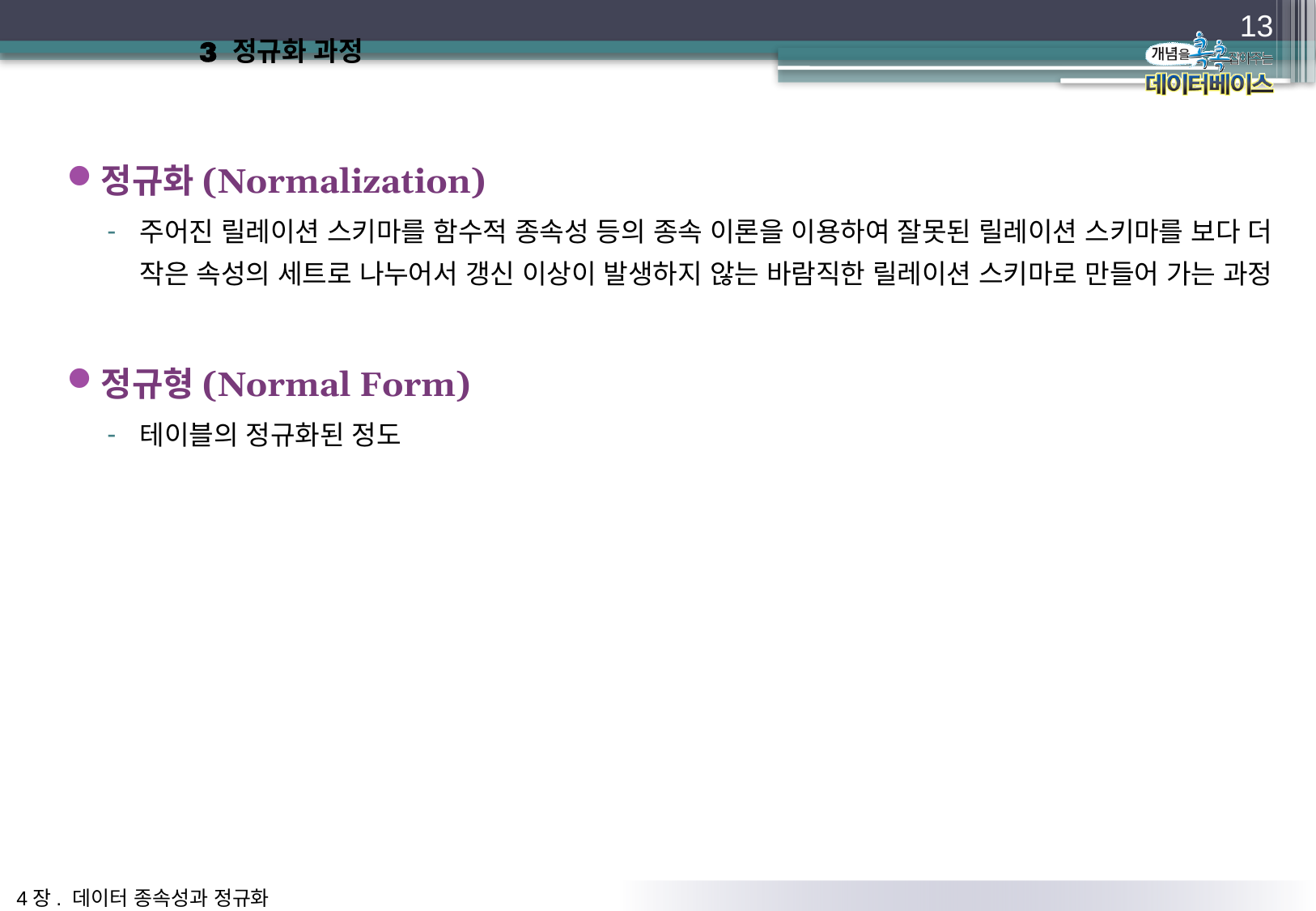

13
# 3 정규화 과정
정규화(Normalization)
주어진 릴레이션 스키마를 함수적 종속성 등의 종속 이론을 이용하여 잘못된 릴레이션 스키마를 보다 더 작은 속성의 세트로 나누어서 갱신 이상이 발생하지 않는 바람직한 릴레이션 스키마로 만들어 가는 과정

정규형(Normal Form)
테이블의 정규화된 정도